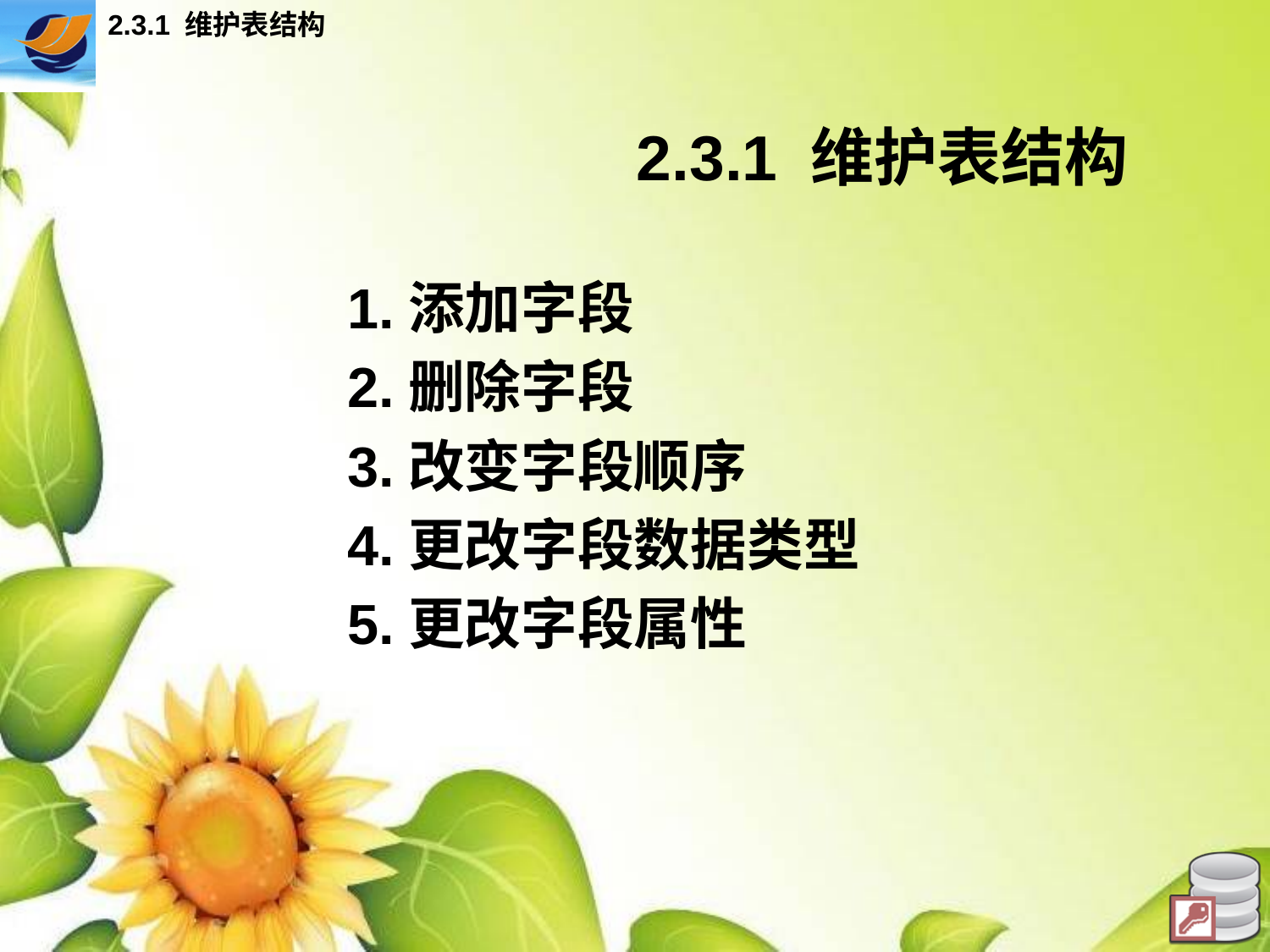

2.3.1 维护表结构
# 2.3.1 维护表结构
1.添加字段
2.删除字段
3.改变字段顺序
4.更改字段数据类型
5.更改字段属性